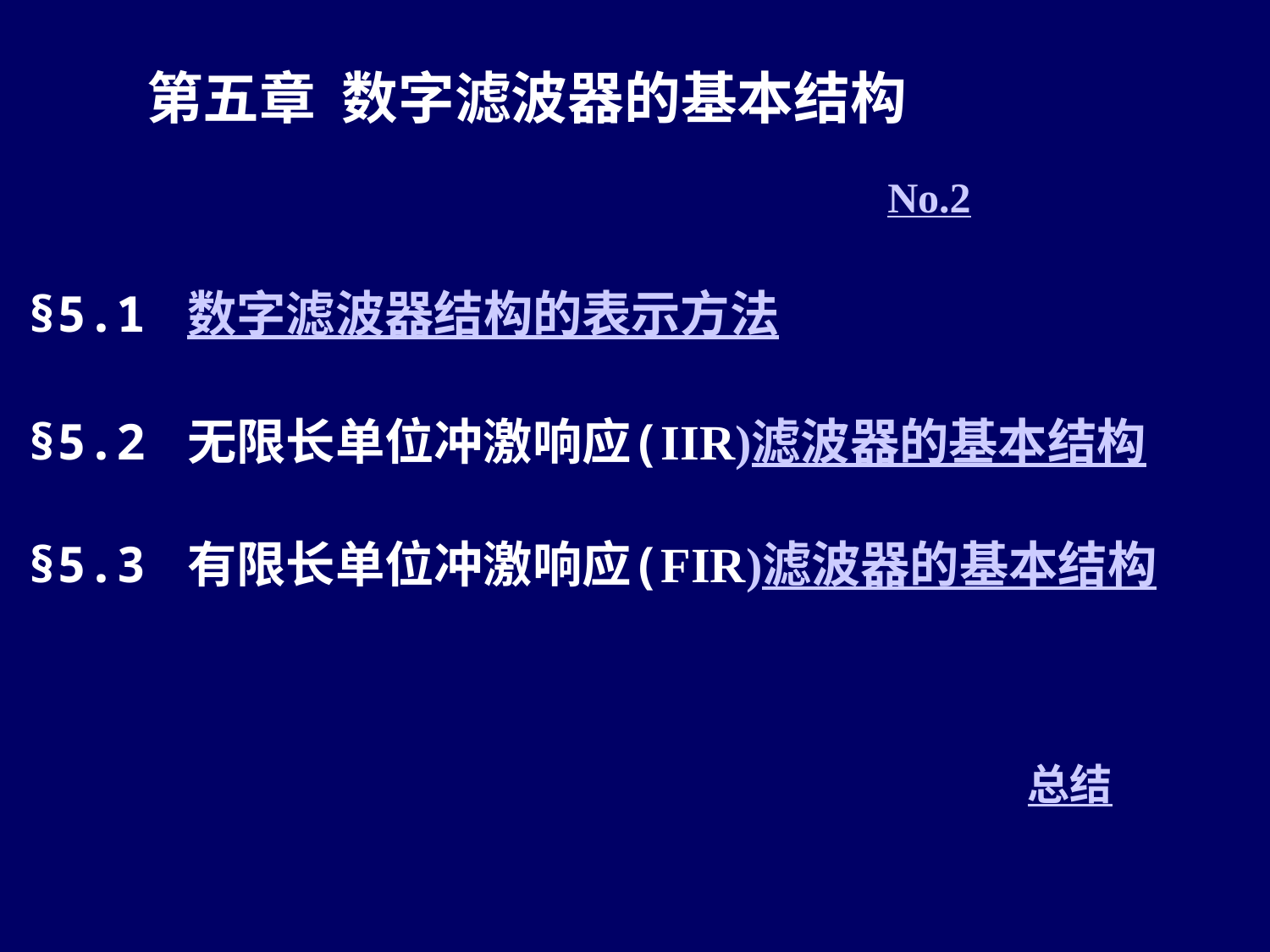

第五章  数字滤波器的基本结构
No.2
§5.1 数字滤波器结构的表示方法
§5.2 无限长单位冲激响应(IIR)滤波器的基本结构
§5.3 有限长单位冲激响应(FIR)滤波器的基本结构
总结